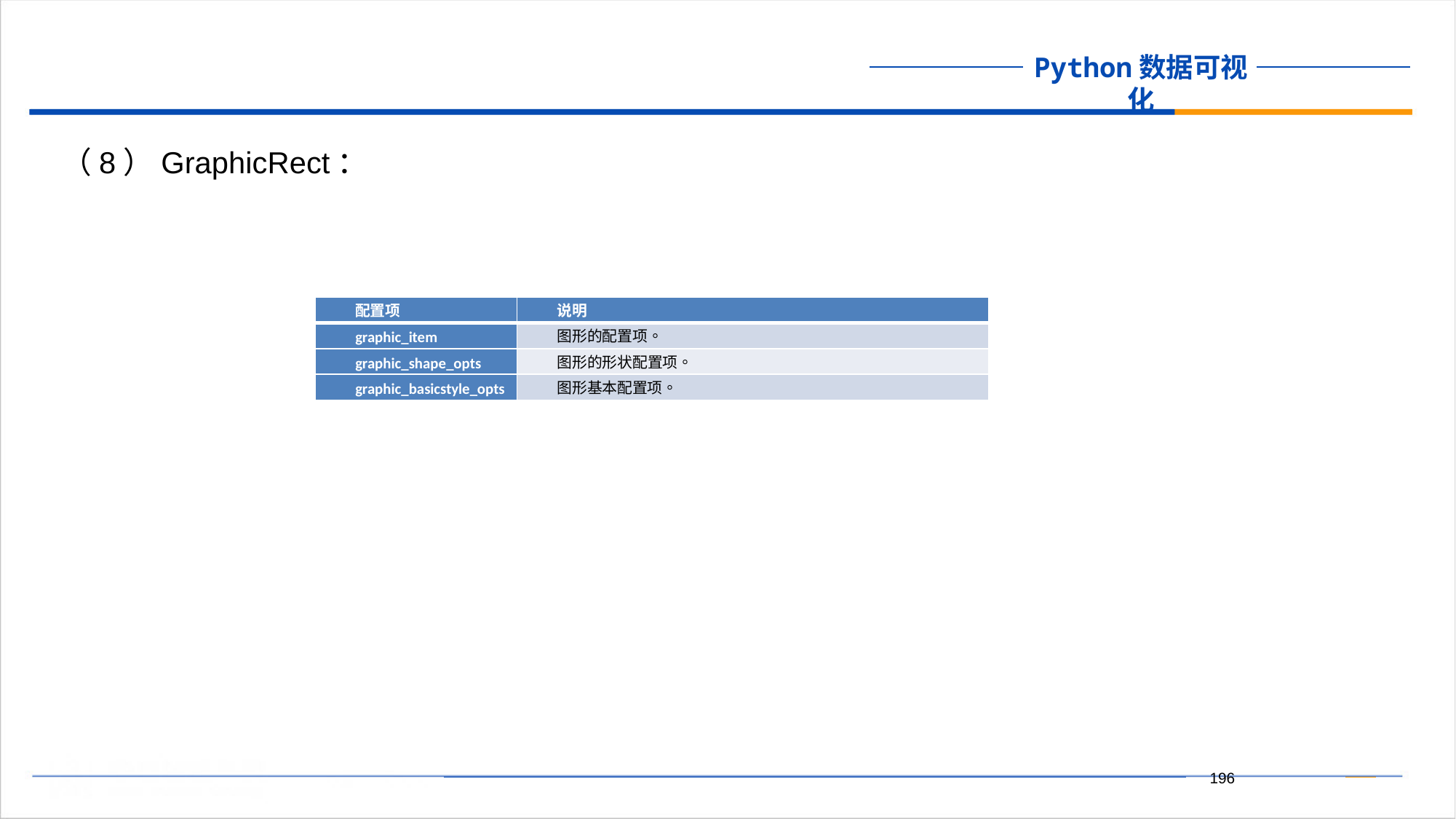

（8）GraphicRect：
| 配置项 | 说明 |
| --- | --- |
| graphic\_item | 图形的配置项。 |
| graphic\_shape\_opts | 图形的形状配置项。 |
| graphic\_basicstyle\_opts | 图形基本配置项。 |